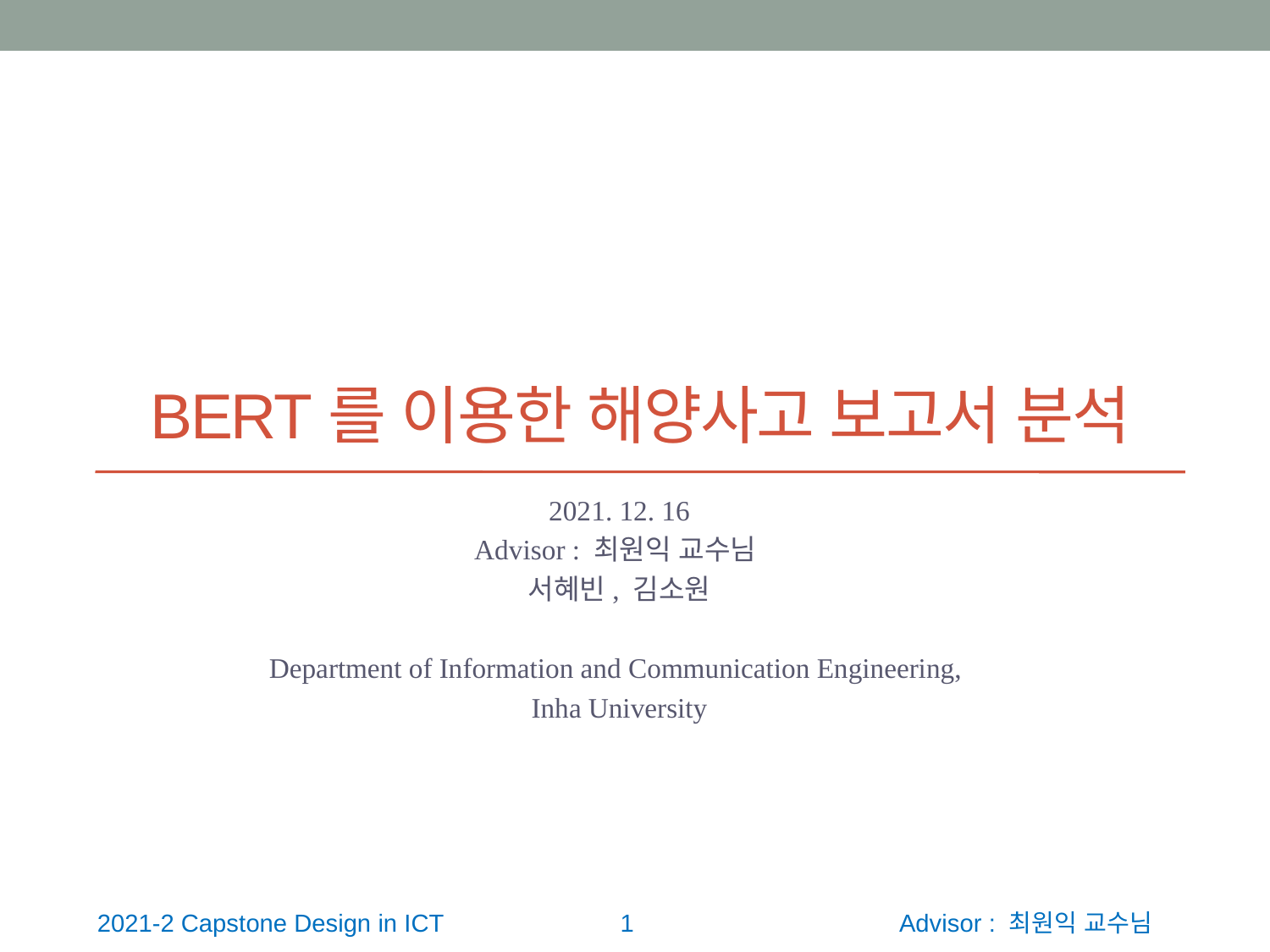

# BERT를 이용한 해양사고 보고서 분석
2021. 12. 16
Advisor : 최원익 교수님
서혜빈, 김소원

Department of Information and Communication Engineering,
Inha University